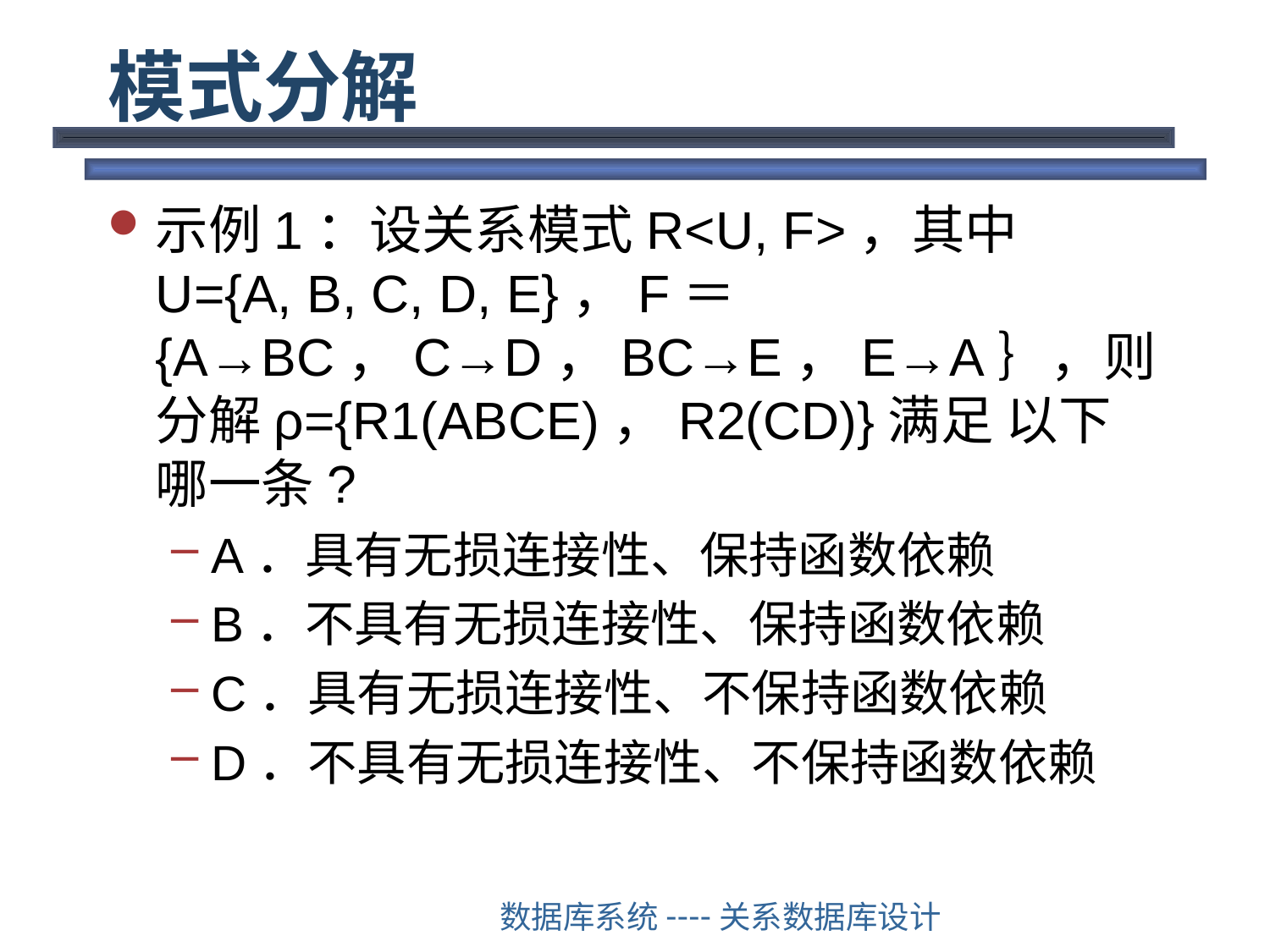

# 模式分解
示例1：设关系模式R<U, F>，其中U={A, B, C, D, E}，F＝{A→BC，C→D，BC→E，E→A｝，则分解ρ={R1(ABCE)，R2(CD)}满足 以下哪一条?
A．具有无损连接性、保持函数依赖
B．不具有无损连接性、保持函数依赖
C．具有无损连接性、不保持函数依赖
D．不具有无损连接性、不保持函数依赖
数据库系统----关系数据库设计